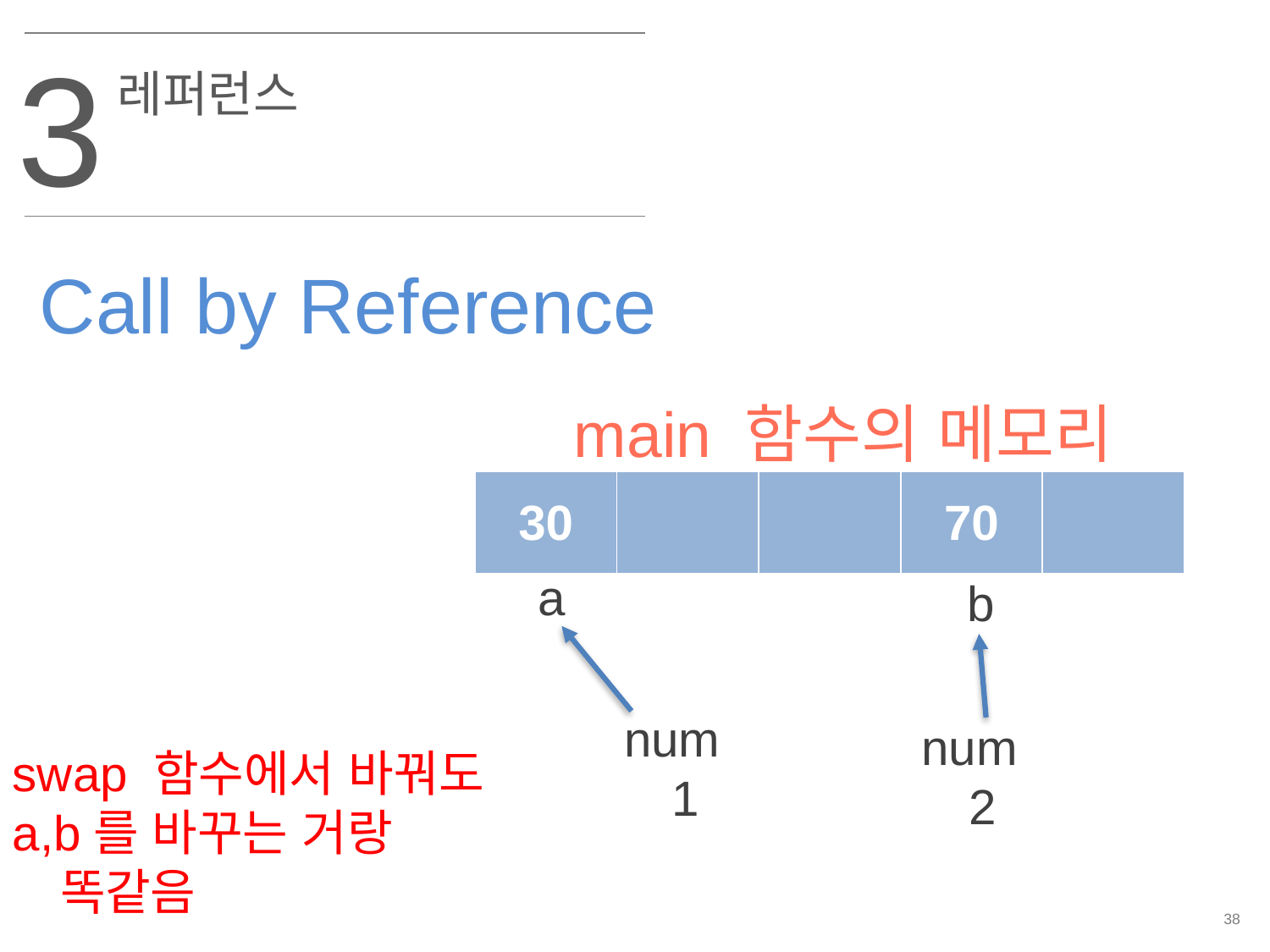

3
레퍼런스
Call by Reference
main 함수의 메모리
| 70 |  |  | 30 |  |
| --- | --- | --- | --- | --- |
| 30 |  |  | 70 |  |
| --- | --- | --- | --- | --- |
a
b
num1
num2
swap 함수에서 바꿔도
a,b를 바꾸는 거랑 똑같음